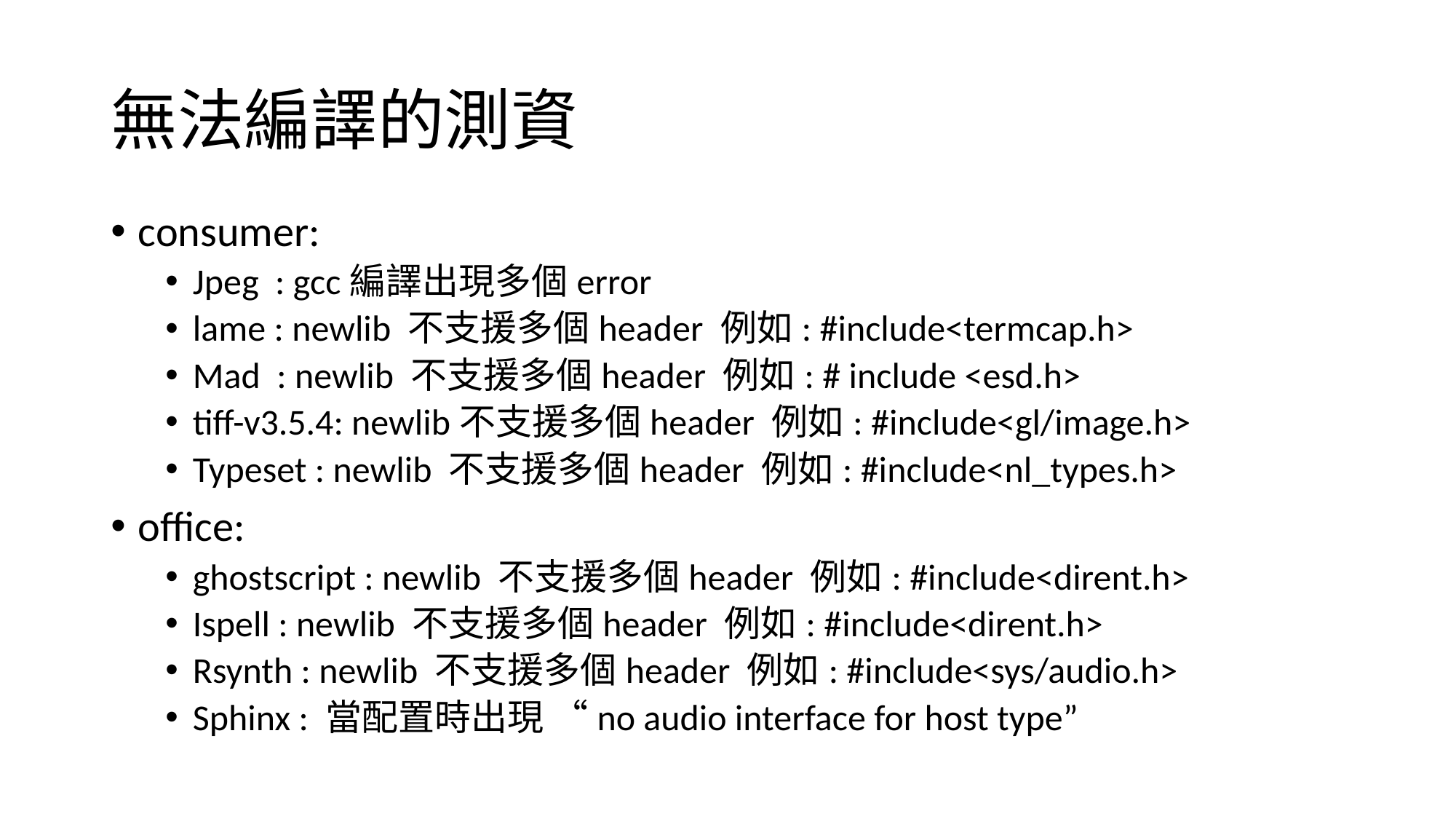

# 無法編譯的測資
consumer:
Jpeg  : gcc編譯出現多個error
lame : newlib 不支援多個header 例如: #include<termcap.h>
Mad  : newlib 不支援多個header 例如: # include <esd.h>
tiff-v3.5.4: newlib不支援多個header 例如: #include<gl/image.h>
Typeset : newlib 不支援多個header 例如: #include<nl_types.h>
office:
ghostscript : newlib 不支援多個header 例如: #include<dirent.h>
Ispell : newlib 不支援多個header 例如: #include<dirent.h>
Rsynth : newlib 不支援多個header 例如: #include<sys/audio.h>
Sphinx : 當配置時出現 “no audio interface for host type”